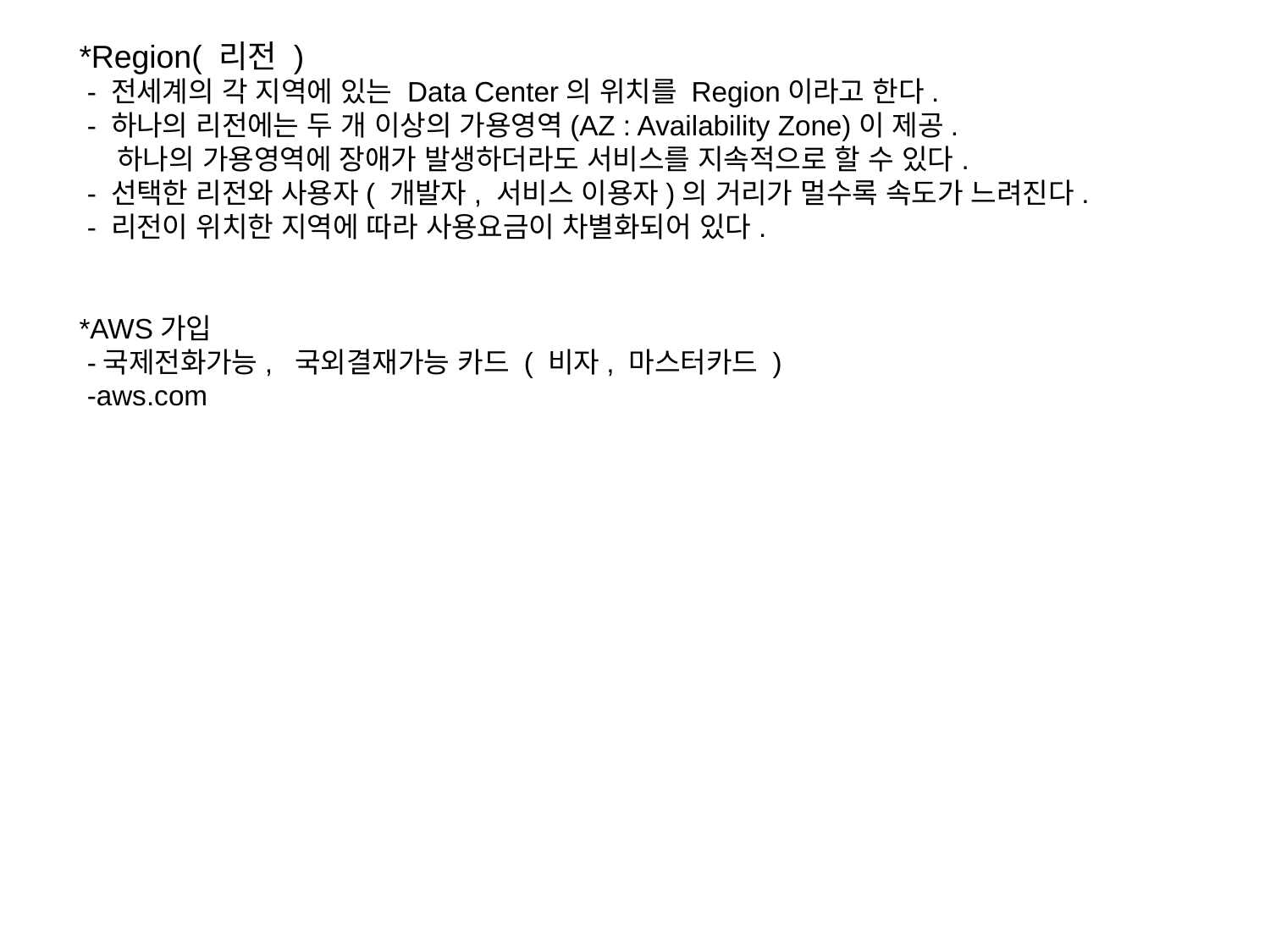

*Region( 리전 )
 - 전세계의 각 지역에 있는 Data Center의 위치를 Region이라고 한다.
 - 하나의 리전에는 두 개 이상의 가용영역(AZ : Availability Zone)이 제공.
    하나의 가용영역에 장애가 발생하더라도 서비스를 지속적으로 할 수 있다.
 - 선택한 리전와 사용자( 개발자, 서비스 이용자)의 거리가 멀수록 속도가 느려진다.
 - 리전이 위치한 지역에 따라 사용요금이 차별화되어 있다.

*AWS가입
 -국제전화가능,  국외결재가능 카드 ( 비자, 마스터카드 )
 -aws.com